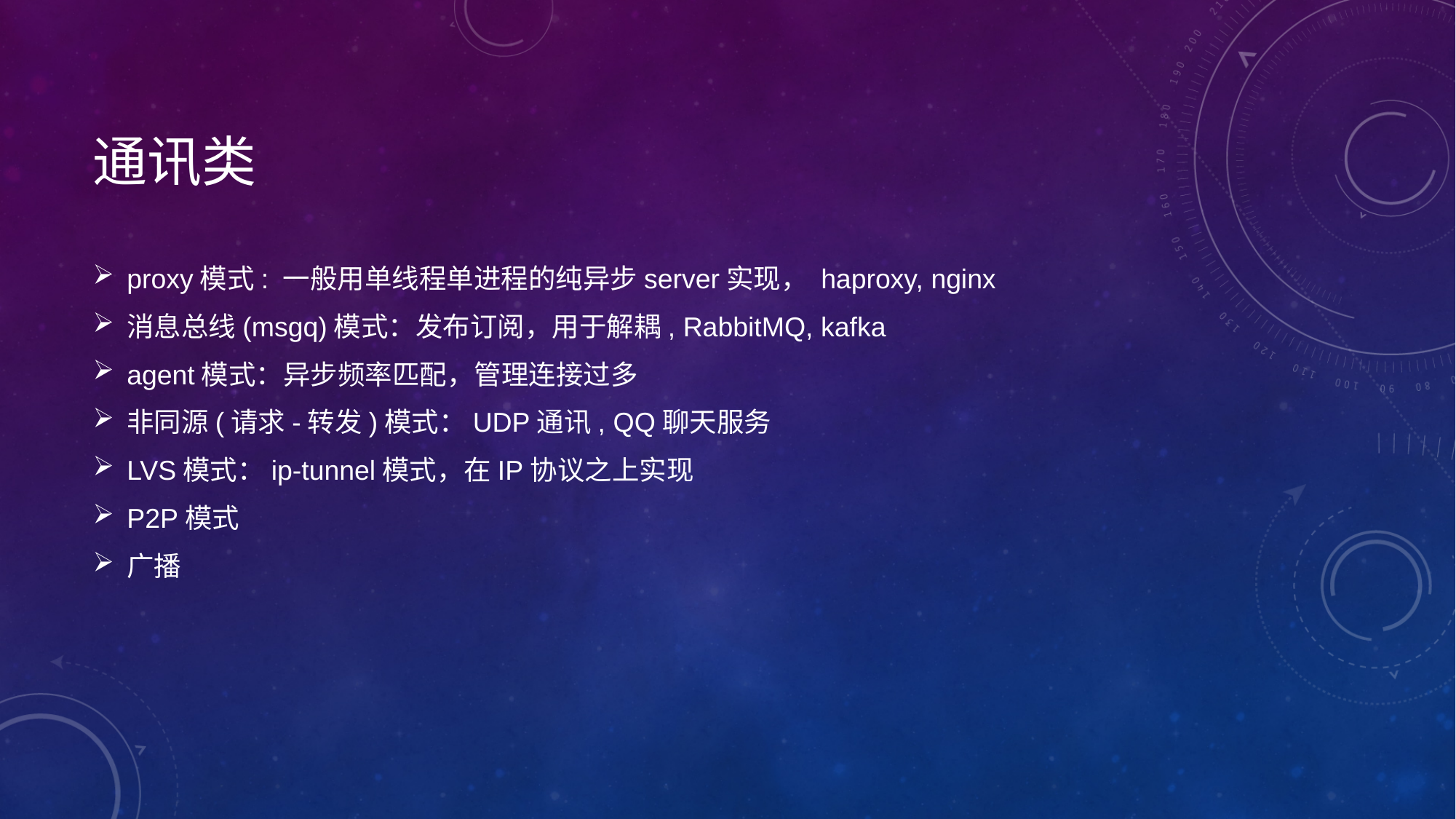

# 通讯类
proxy模式: 一般用单线程单进程的纯异步server实现， haproxy, nginx
消息总线(msgq)模式：发布订阅，用于解耦, RabbitMQ, kafka
agent模式：异步频率匹配，管理连接过多
非同源(请求-转发)模式：UDP通讯, QQ聊天服务
LVS模式：ip-tunnel模式，在IP协议之上实现
P2P模式
广播